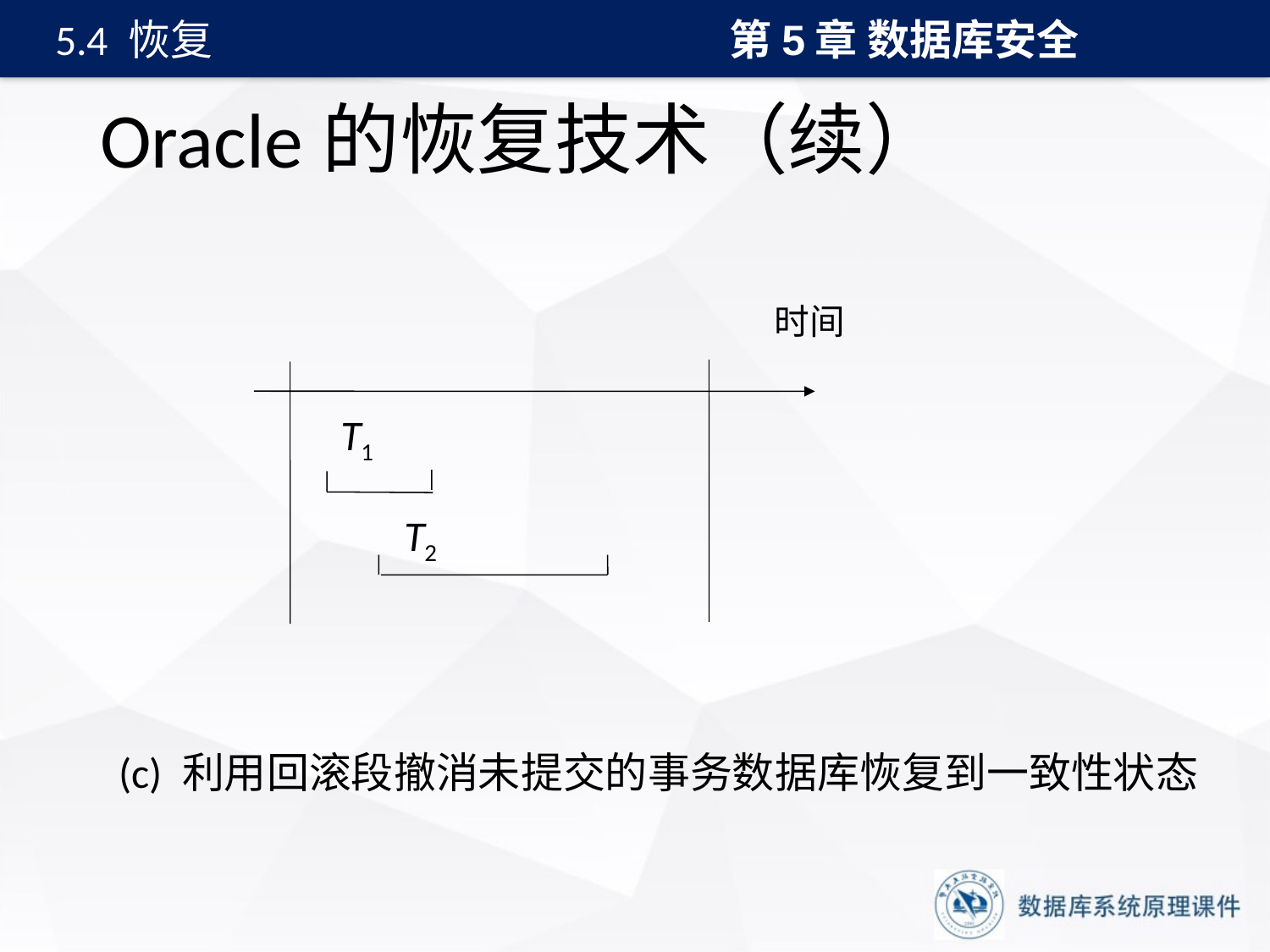

第5章 数据库安全
5.4 恢复
# Oracle的恢复技术（续）

(c) 利用回滚段撤消未提交的事务数据库恢复到一致性状态
时间

T1

T2